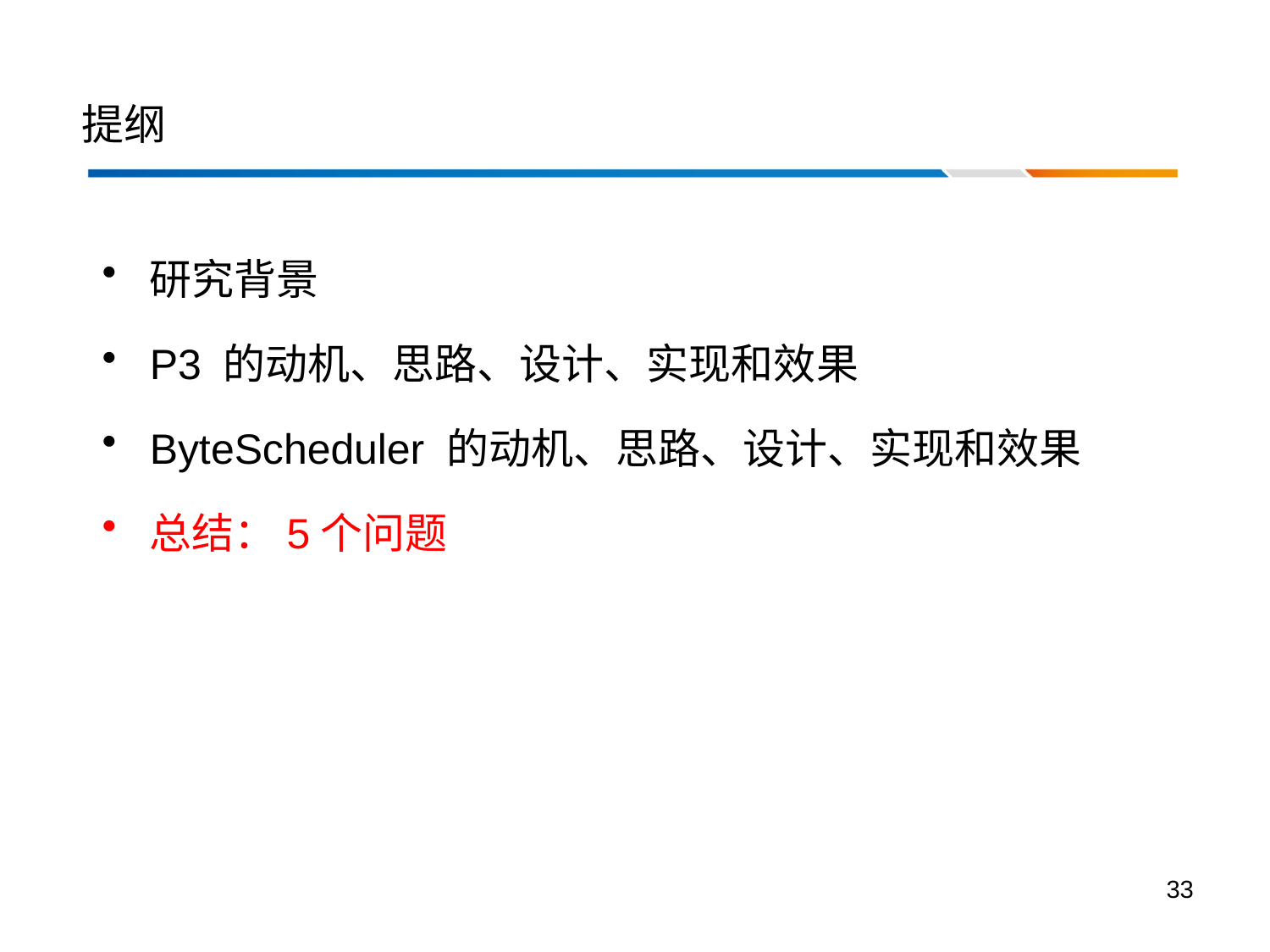

提纲
研究背景
P3 的动机、思路、设计、实现和效果
ByteScheduler 的动机、思路、设计、实现和效果
总结：5个问题
33